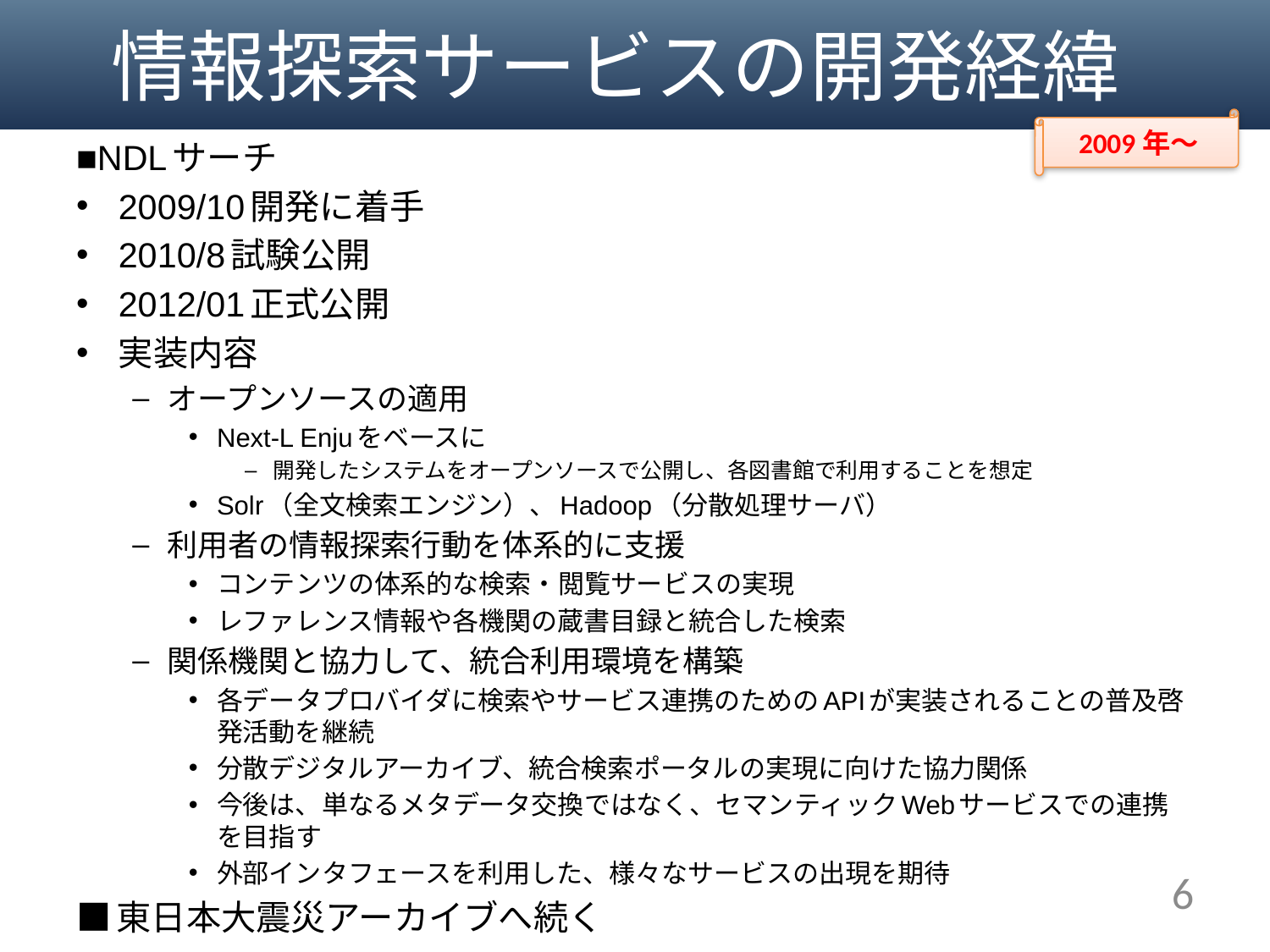

# 情報探索サービスの開発経緯
2009年～
■NDLサーチ
2009/10開発に着手
2010/8試験公開
2012/01正式公開
実装内容
オープンソースの適用
Next-L Enjuをベースに
開発したシステムをオープンソースで公開し、各図書館で利用することを想定
Solr（全文検索エンジン）、Hadoop（分散処理サーバ）
利用者の情報探索行動を体系的に支援
コンテンツの体系的な検索・閲覧サービスの実現
レファレンス情報や各機関の蔵書目録と統合した検索
関係機関と協力して、統合利用環境を構築
各データプロバイダに検索やサービス連携のためのAPIが実装されることの普及啓発活動を継続
分散デジタルアーカイブ、統合検索ポータルの実現に向けた協力関係
今後は、単なるメタデータ交換ではなく、セマンティックWebサービスでの連携を目指す
外部インタフェースを利用した、様々なサービスの出現を期待
■東日本大震災アーカイブへ続く
6